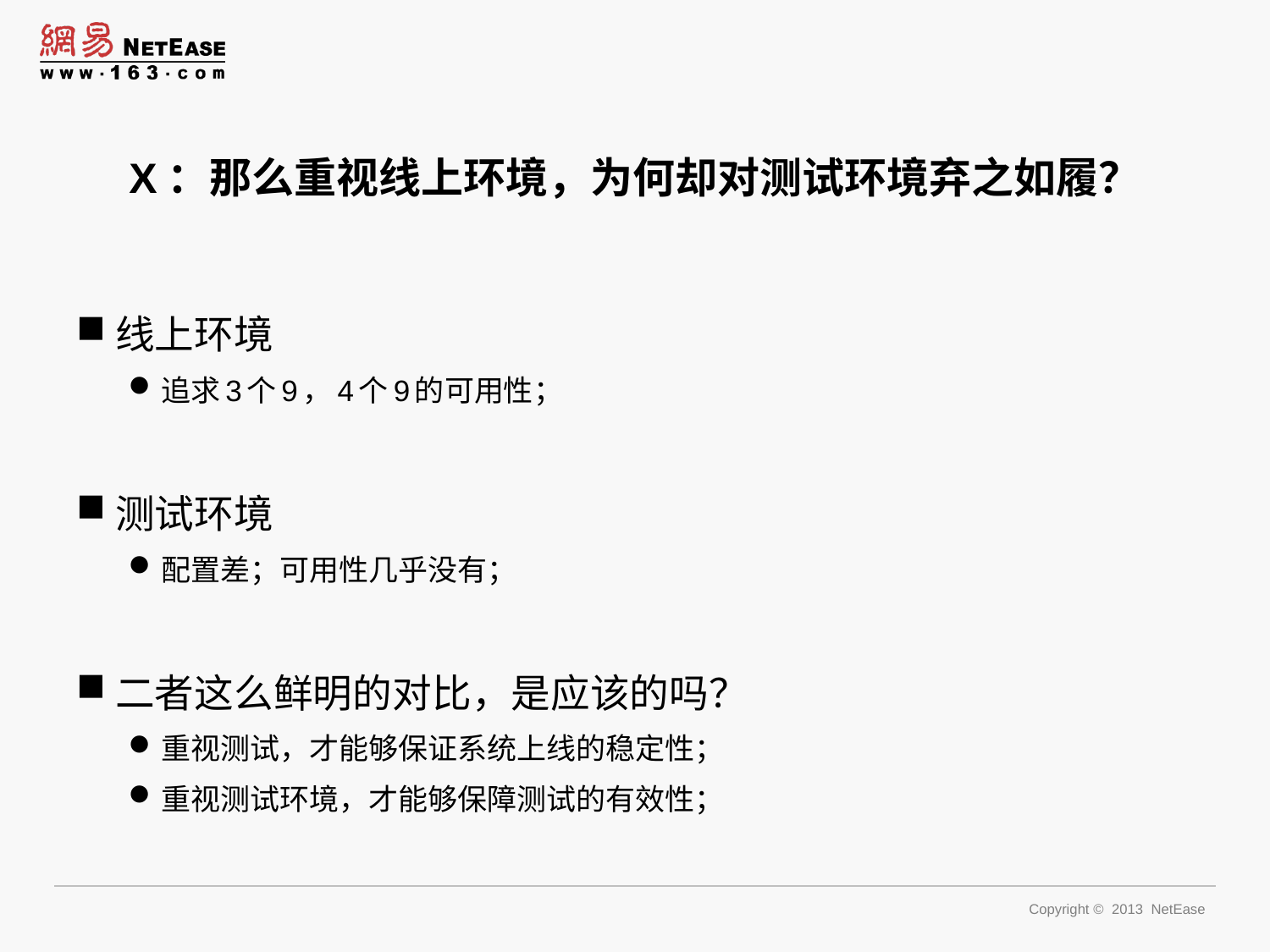

# X：那么重视线上环境，为何却对测试环境弃之如履？
线上环境
追求3个9，4个9的可用性；

测试环境
配置差；可用性几乎没有；

二者这么鲜明的对比，是应该的吗？
重视测试，才能够保证系统上线的稳定性；
重视测试环境，才能够保障测试的有效性；